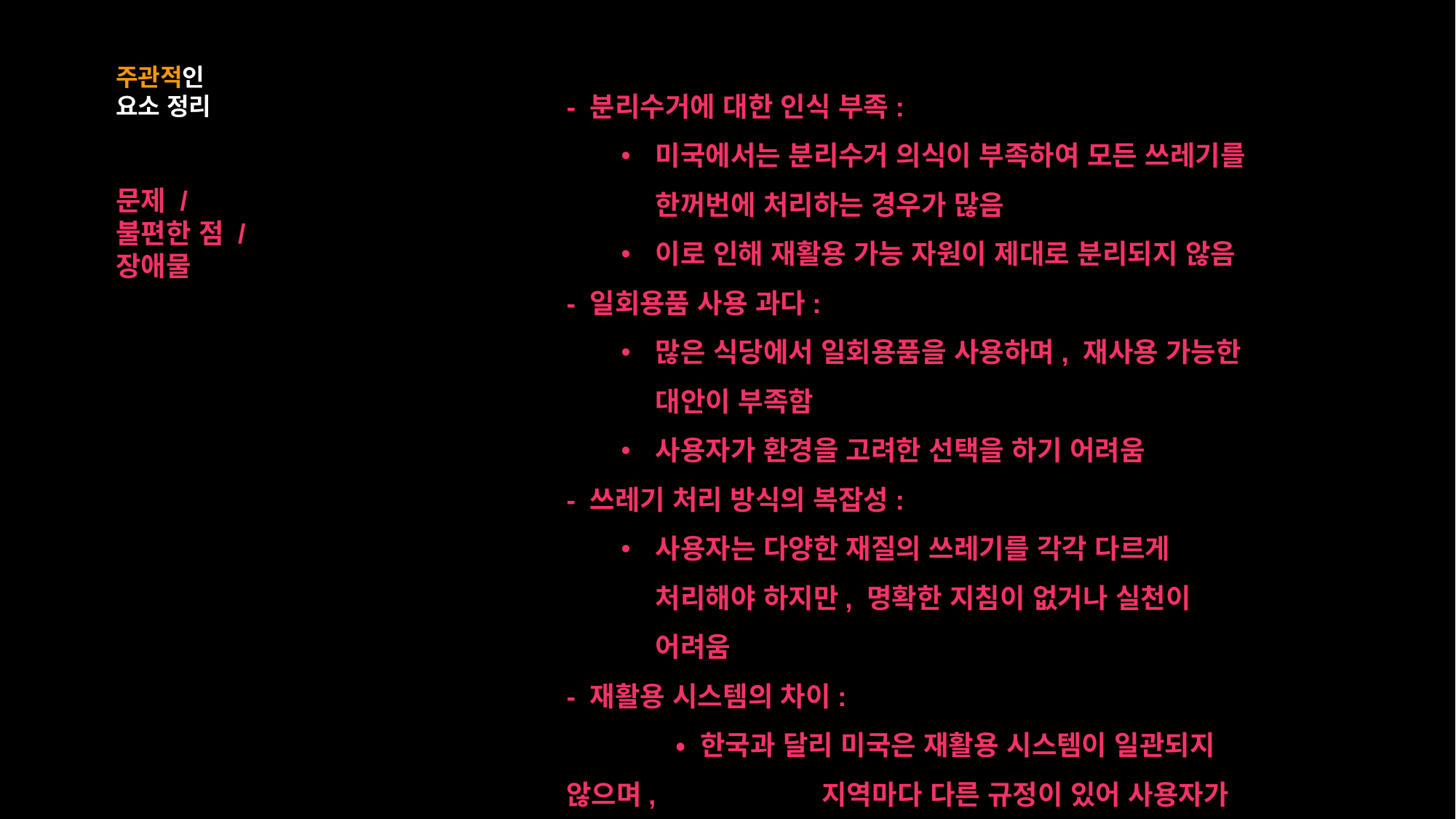

주관적인
요소 정리
- 분리수거에 대한 인식 부족:
미국에서는 분리수거 의식이 부족하여 모든 쓰레기를 한꺼번에 처리하는 경우가 많음
이로 인해 재활용 가능 자원이 제대로 분리되지 않음
- 일회용품 사용 과다:
많은 식당에서 일회용품을 사용하며, 재사용 가능한 대안이 부족함
사용자가 환경을 고려한 선택을 하기 어려움
- 쓰레기 처리 방식의 복잡성:
사용자는 다양한 재질의 쓰레기를 각각 다르게 처리해야 하지만, 명확한 지침이 없거나 실천이 어려움
- 재활용 시스템의 차이:
	• 한국과 달리 미국은 재활용 시스템이 일관되지 않으며, 		    지역마다 다른 규정이 있어 사용자가 헷갈릴 수 있음.

문제 /
불편한 점 /
장애물